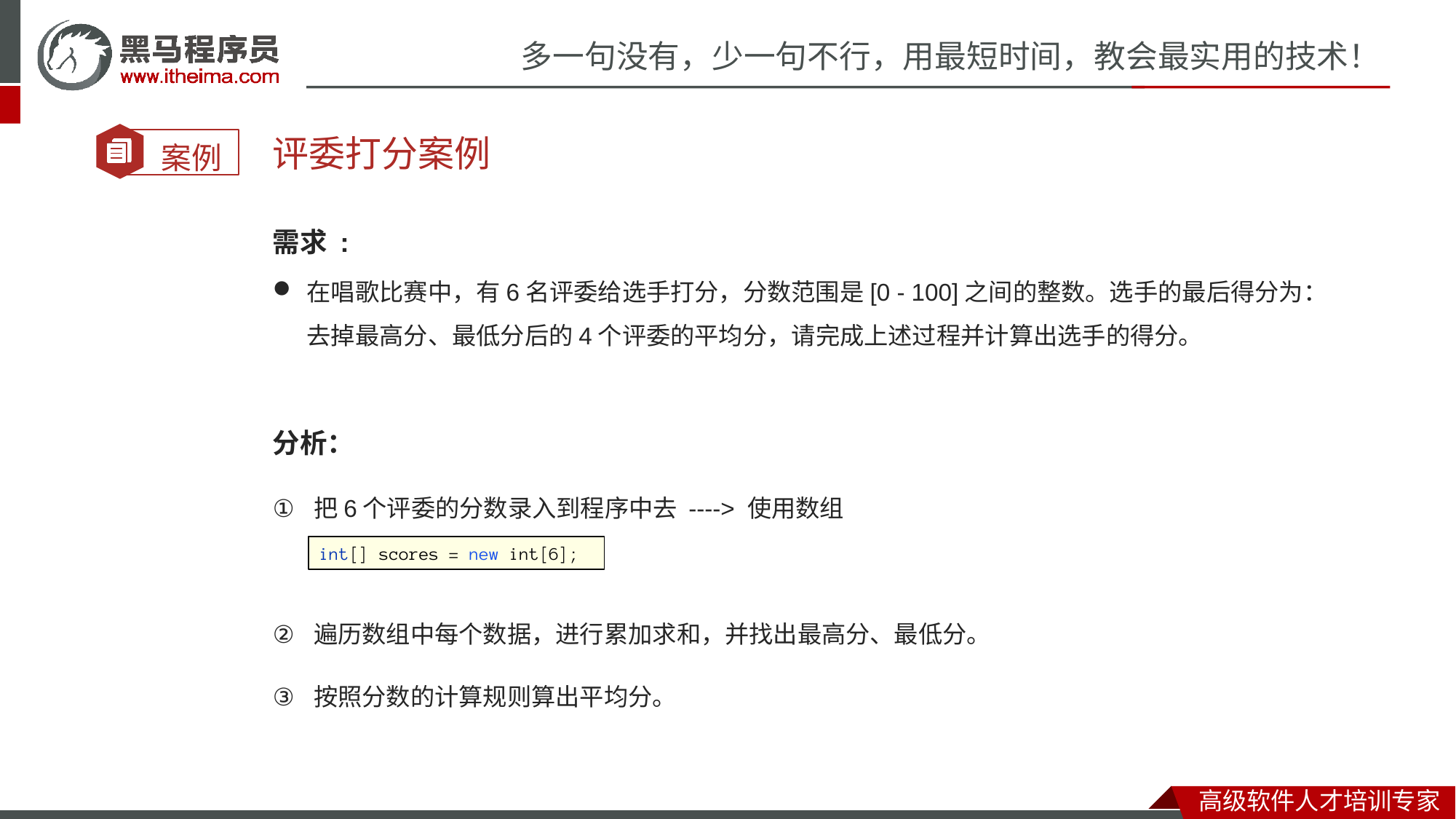

评委打分案例
需求 :
在唱歌比赛中，有6名评委给选手打分，分数范围是[0 - 100]之间的整数。选手的最后得分为：去掉最高分、最低分后的4个评委的平均分，请完成上述过程并计算出选手的得分。

分析：
把6个评委的分数录入到程序中去 ----> 使用数组

遍历数组中每个数据，进行累加求和，并找出最高分、最低分。
按照分数的计算规则算出平均分。
int[] scores = new int[6];